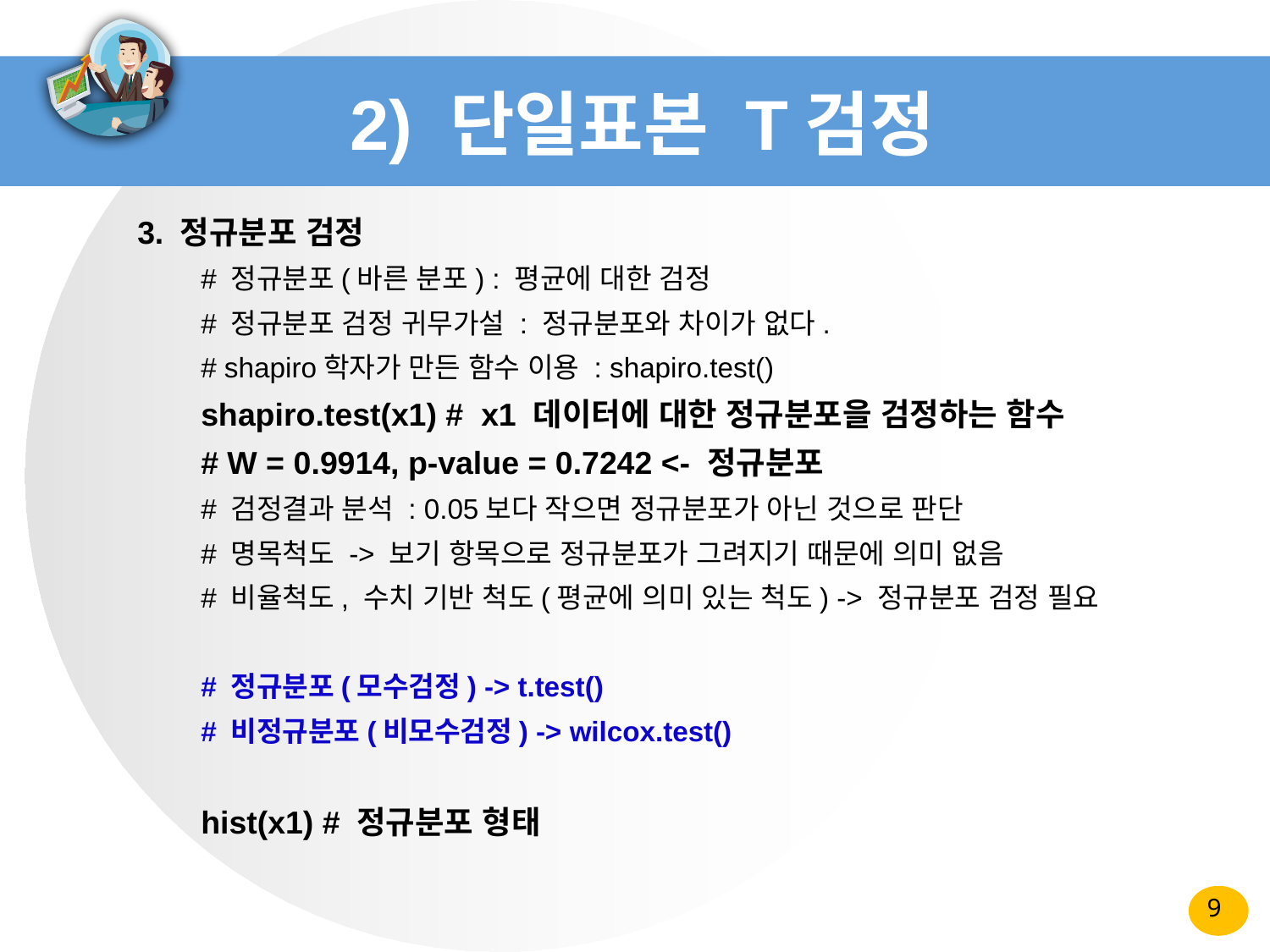

# 2) 단일표본 T검정
3. 정규분포 검정
# 정규분포(바른 분포) : 평균에 대한 검정
# 정규분포 검정 귀무가설 : 정규분포와 차이가 없다.
# shapiro학자가 만든 함수 이용 : shapiro.test()
shapiro.test(x1) #  x1 데이터에 대한 정규분포을 검정하는 함수
# W = 0.9914, p-value = 0.7242 <- 정규분포
# 검정결과 분석 : 0.05보다 작으면 정규분포가 아닌 것으로 판단
# 명목척도 -> 보기 항목으로 정규분포가 그려지기 때문에 의미 없음
# 비율척도, 수치 기반 척도(평균에 의미 있는 척도) -> 정규분포 검정 필요

# 정규분포(모수검정) -> t.test()
# 비정규분포(비모수검정) -> wilcox.test()

hist(x1) # 정규분포 형태
9